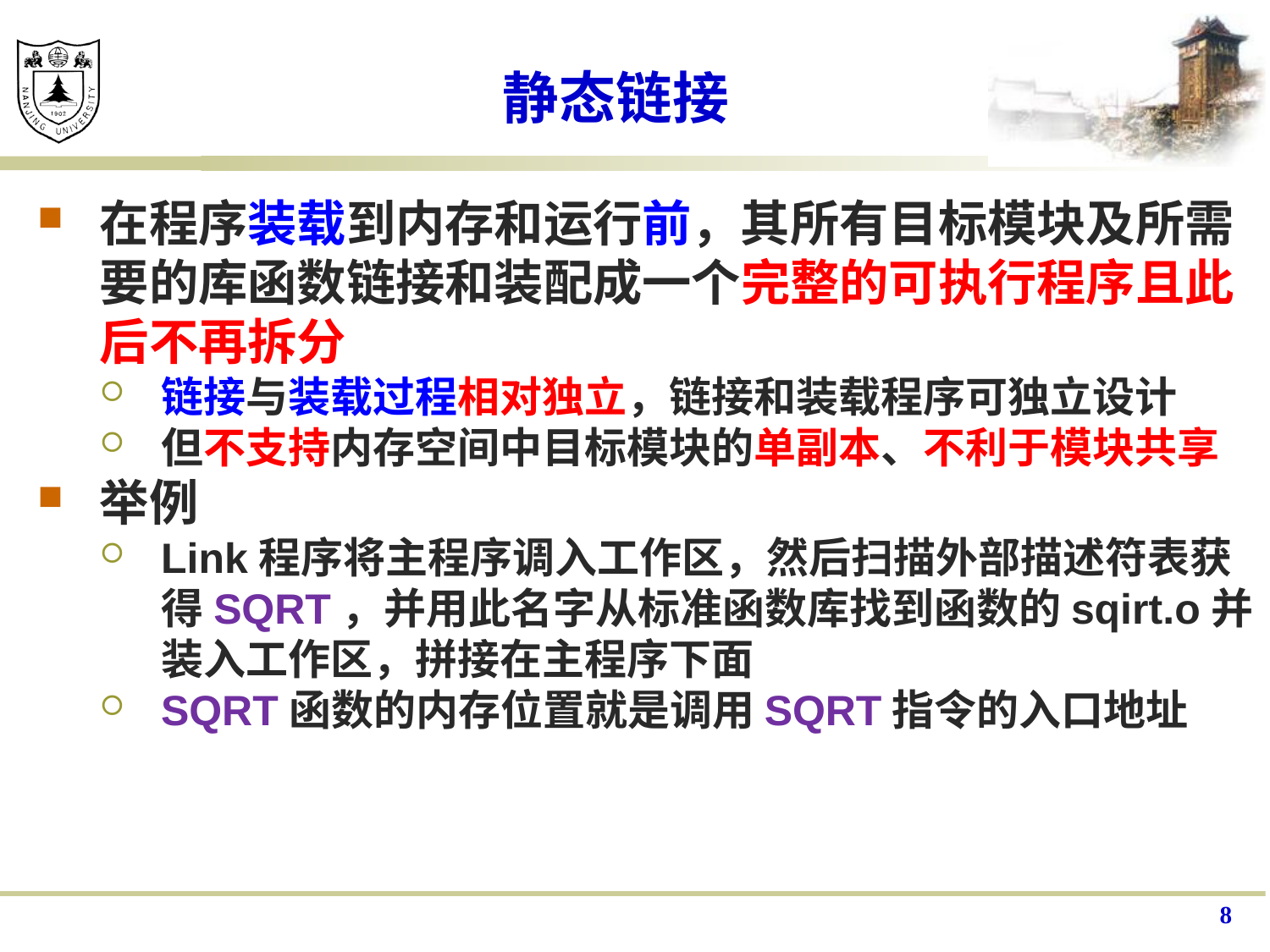

# 静态链接
在程序装载到内存和运行前，其所有目标模块及所需要的库函数链接和装配成一个完整的可执行程序且此后不再拆分
链接与装载过程相对独立，链接和装载程序可独立设计
但不支持内存空间中目标模块的单副本、不利于模块共享
举例
Link程序将主程序调入工作区，然后扫描外部描述符表获得SQRT，并用此名字从标准函数库找到函数的sqirt.o并装入工作区，拼接在主程序下面
SQRT函数的内存位置就是调用SQRT指令的入口地址
8